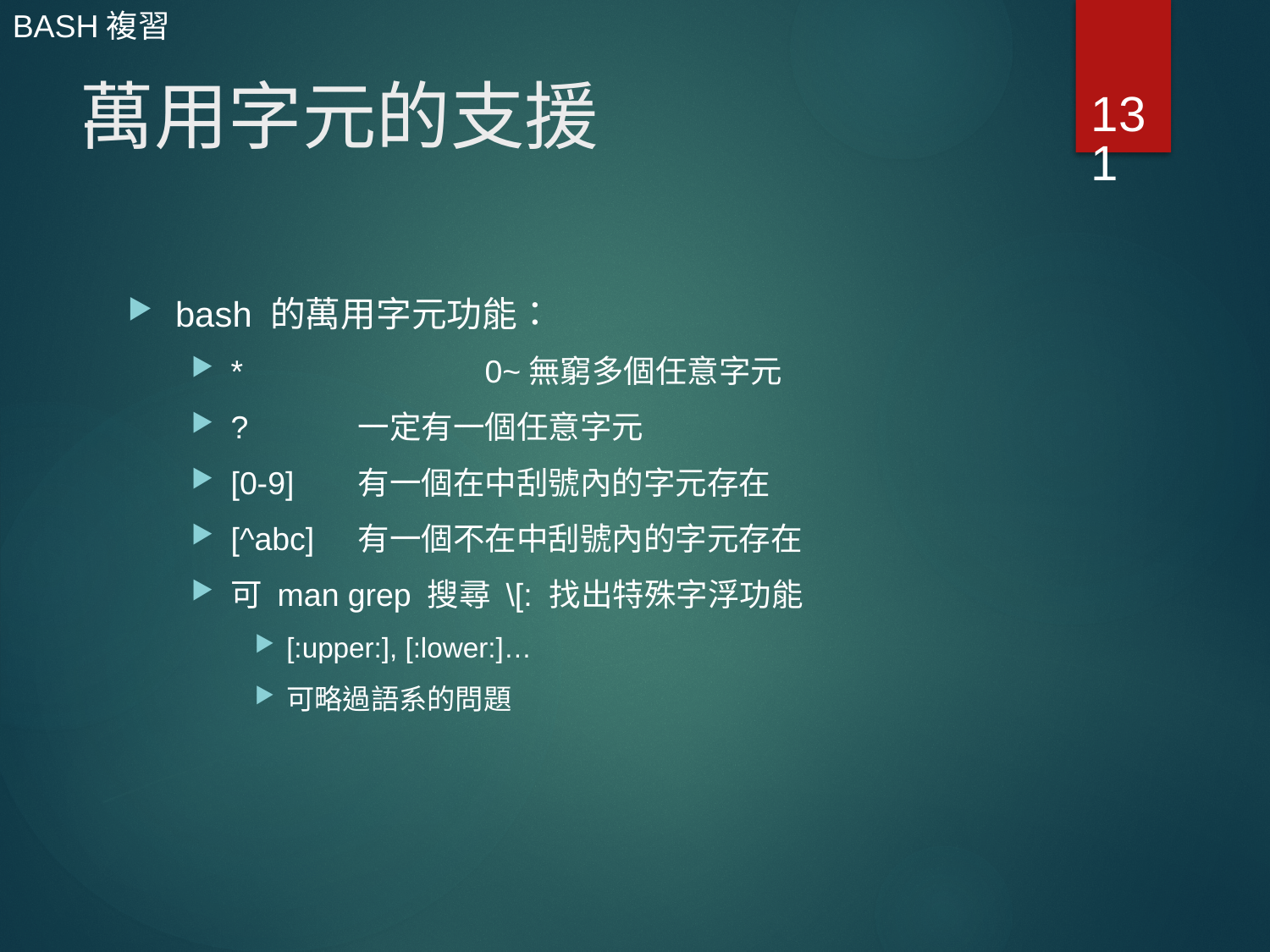

BASH複習
131
# 萬用字元的支援
bash 的萬用字元功能：
*		0~無窮多個任意字元
?	一定有一個任意字元
[0-9]	有一個在中刮號內的字元存在
[^abc]	有一個不在中刮號內的字元存在
可 man grep 搜尋 \[: 找出特殊字浮功能
[:upper:], [:lower:]…
可略過語系的問題